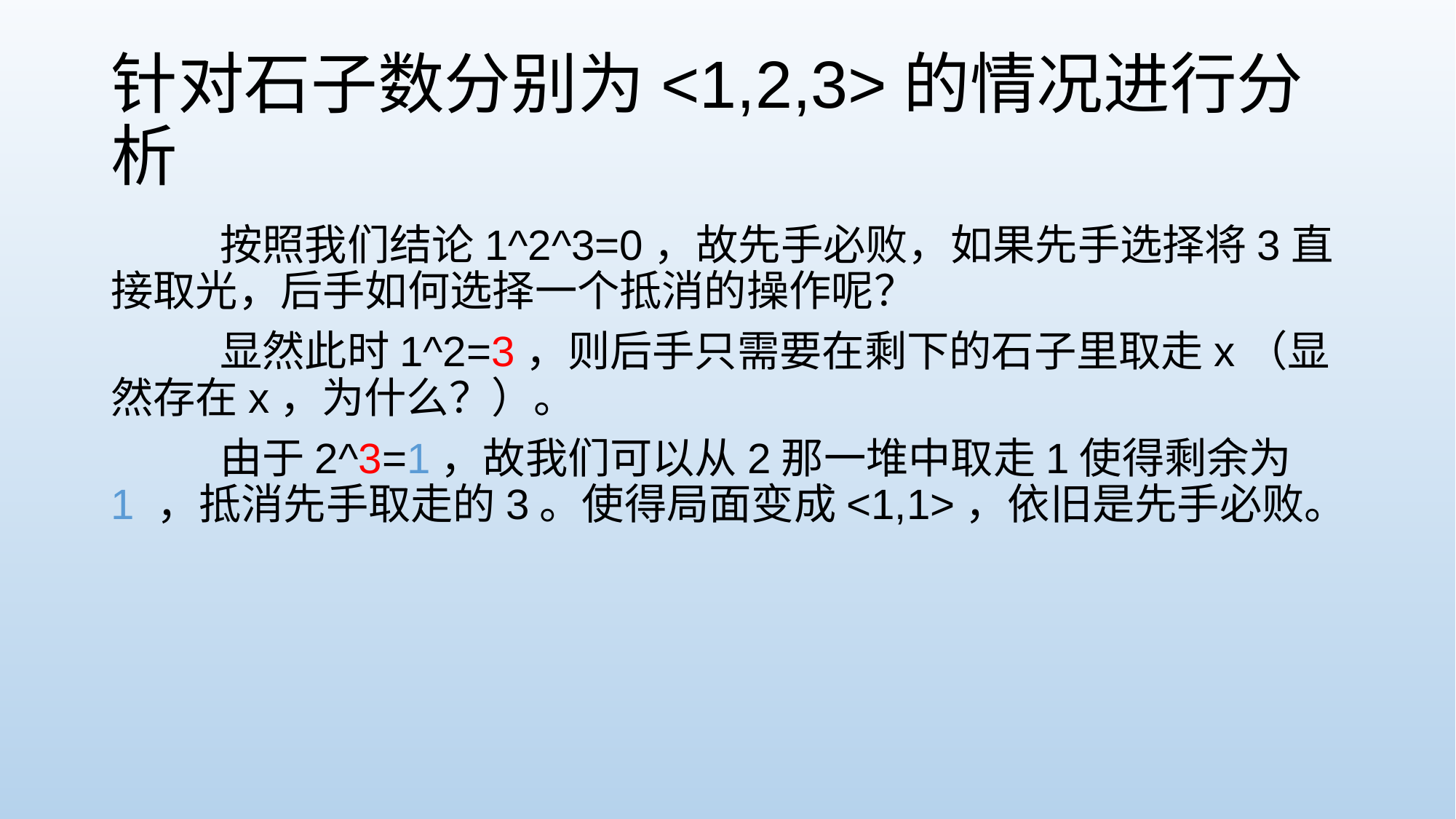

# 针对石子数分别为<1,2,3>的情况进行分析
	按照我们结论1^2^3=0，故先手必败，如果先手选择将3直接取光，后手如何选择一个抵消的操作呢？
	显然此时1^2=3，则后手只需要在剩下的石子里取走x（显然存在x，为什么？）。
	由于2^3=1，故我们可以从2那一堆中取走1使得剩余为1 ，抵消先手取走的3。使得局面变成<1,1>，依旧是先手必败。